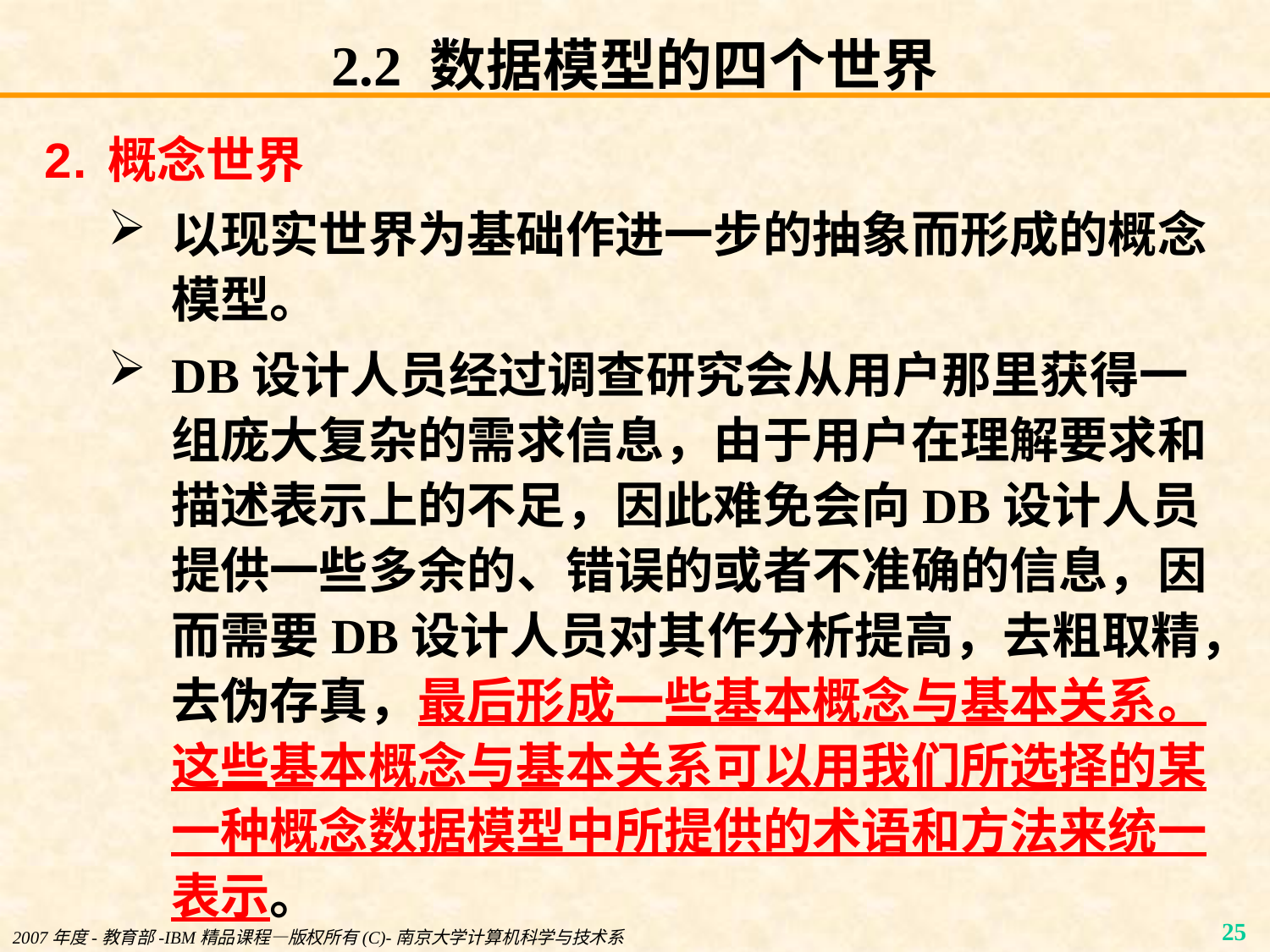

# 2.2 数据模型的四个世界
概念世界
以现实世界为基础作进一步的抽象而形成的概念模型。
DB设计人员经过调查研究会从用户那里获得一组庞大复杂的需求信息，由于用户在理解要求和描述表示上的不足，因此难免会向DB设计人员提供一些多余的、错误的或者不准确的信息，因而需要DB设计人员对其作分析提高，去粗取精，去伪存真，最后形成一些基本概念与基本关系。这些基本概念与基本关系可以用我们所选择的某一种概念数据模型中所提供的术语和方法来统一表示。
25
2007年度-教育部-IBM精品课程—版权所有(C)-南京大学计算机科学与技术系